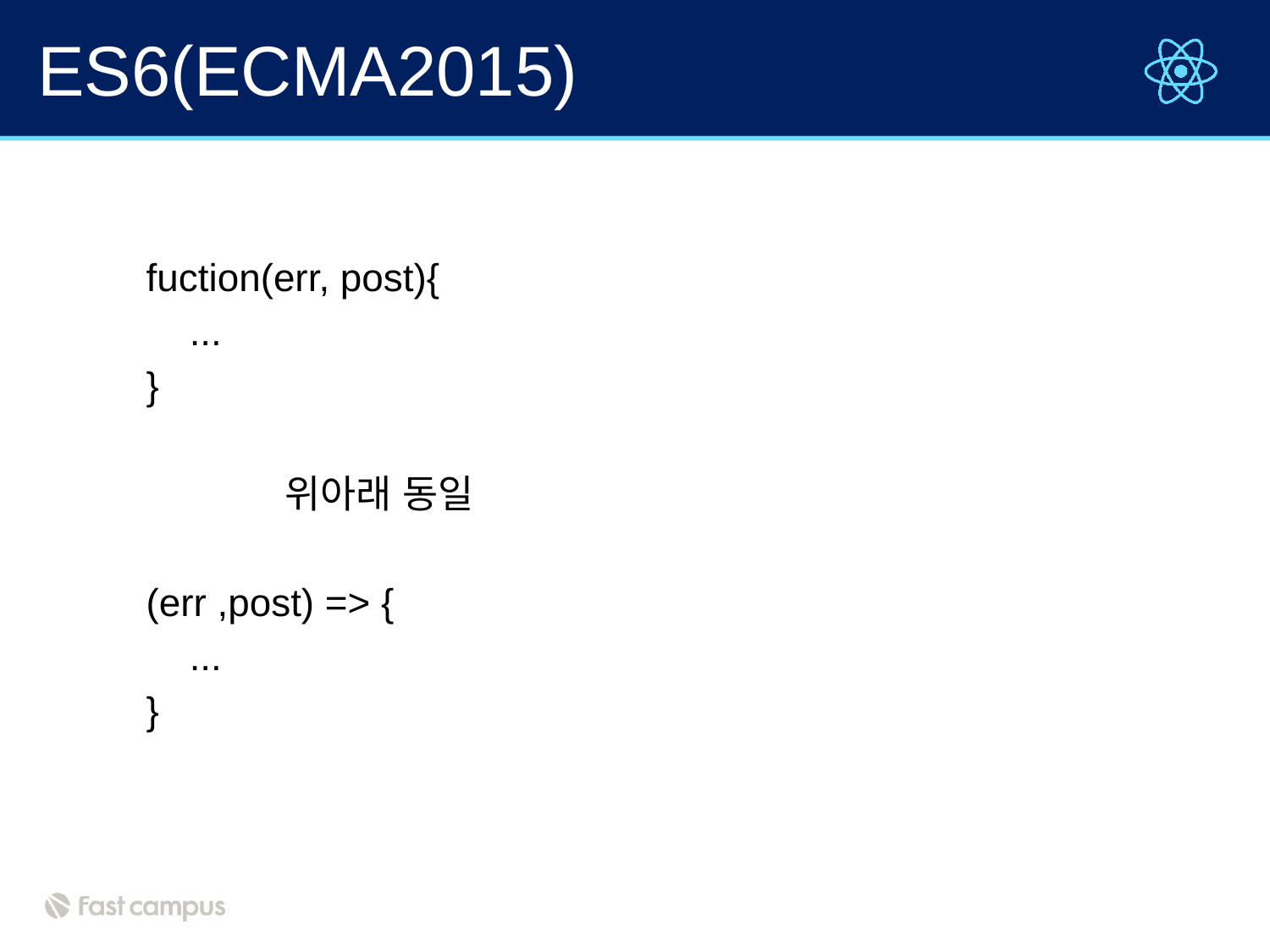

# ES6(ECMA2015)
fuction(err, post){
    ...
}

            위아래 동일

(err ,post) => {
    ...
}